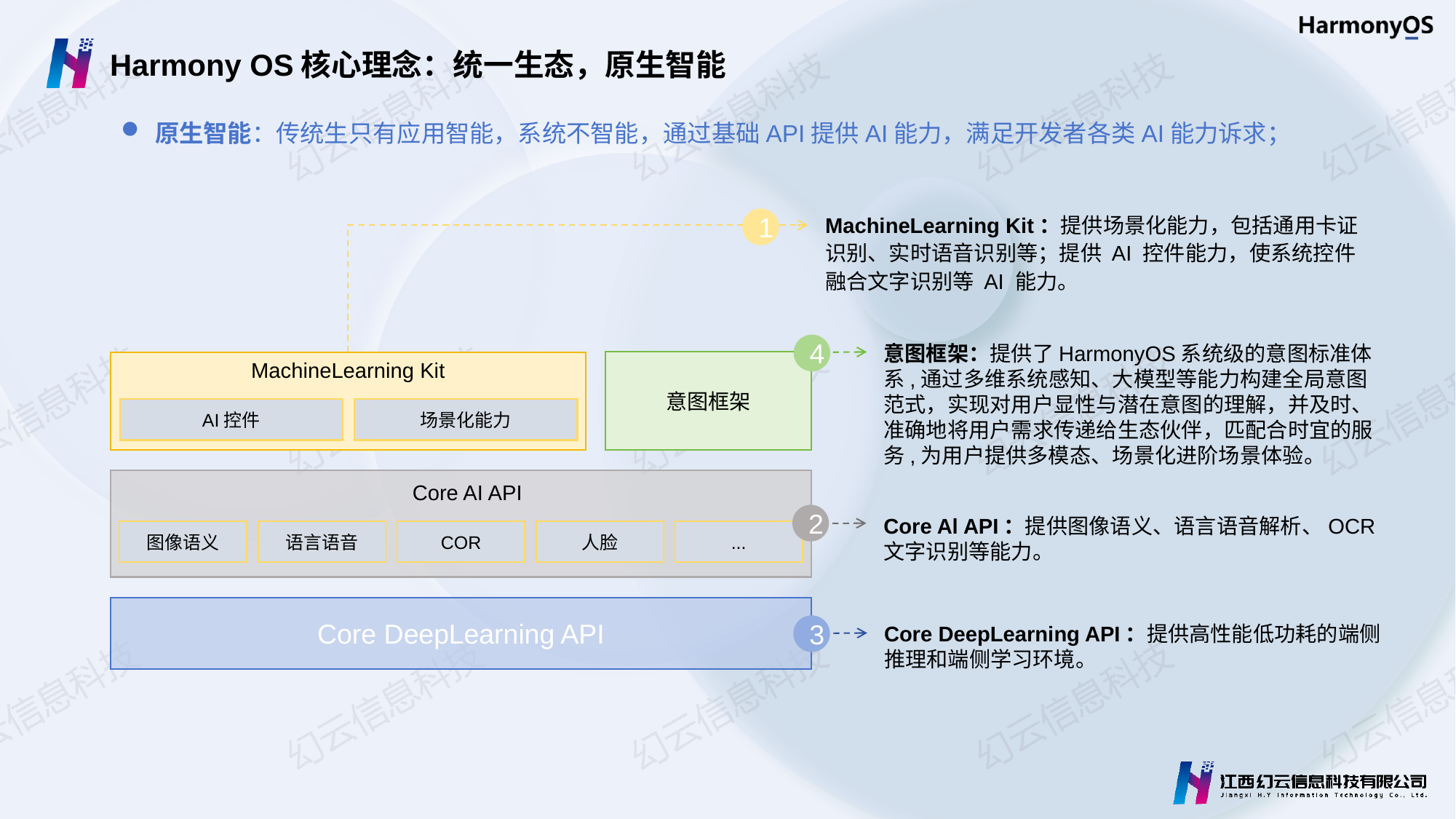

Harmony OS核心理念：统一生态，原生智能
原生智能：传统生只有应用智能，系统不智能，通过基础API提供AI能力，满足开发者各类AI能力诉求；
MachineLearning Kit：提供场景化能力，包括通用卡证识别、实时语音识别等；提供 AI 控件能力，使系统控件融合文字识别等 AI 能力。
1
4
意图框架：提供了HarmonyOS系统级的意图标准体系,通过多维系统感知、大模型等能力构建全局意图范式，实现对用户显性与潜在意图的理解，并及时、准确地将用户需求传递给生态伙伴，匹配合时宜的服务,为用户提供多模态、场景化进阶场景体验。
MachineLearning Kit
意图框架

AI控件
场景化能力

Core AI API
图像语义
语言语音
COR
人脸
...
Core DeepLearning API
2
Core Al API：提供图像语义、语言语音解析、OCR文字识别等能力。
3
Core DeepLearning API：提供高性能低功耗的端侧推理和端侧学习环境。